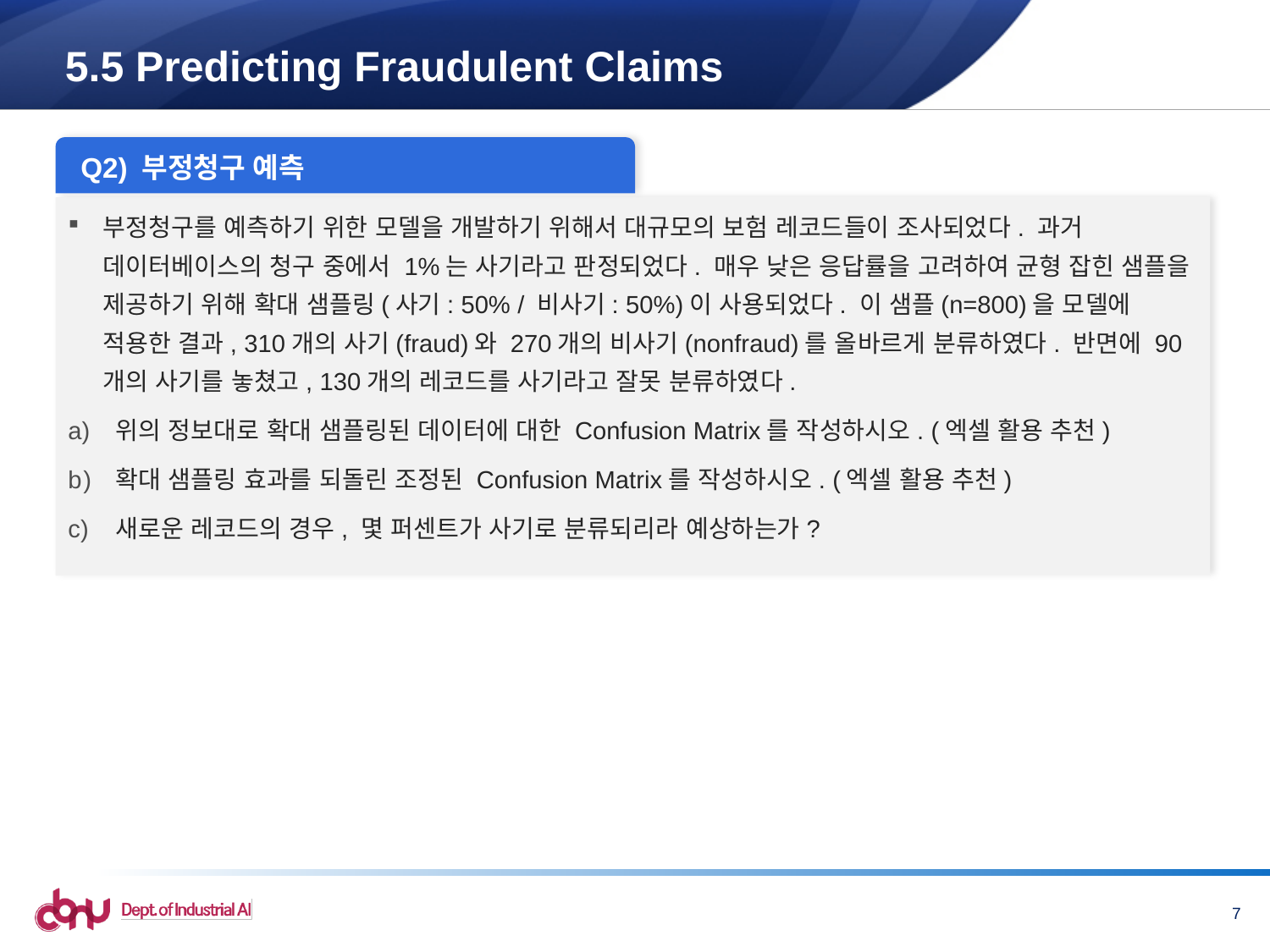

# 5.5 Predicting Fraudulent Claims
Q2) 부정청구 예측
부정청구를 예측하기 위한 모델을 개발하기 위해서 대규모의 보험 레코드들이 조사되었다. 과거 데이터베이스의 청구 중에서 1%는 사기라고 판정되었다. 매우 낮은 응답률을 고려하여 균형 잡힌 샘플을 제공하기 위해 확대 샘플링(사기: 50% / 비사기: 50%)이 사용되었다. 이 샘플(n=800)을 모델에 적용한 결과, 310개의 사기(fraud)와 270개의 비사기(nonfraud)를 올바르게 분류하였다. 반면에 90개의 사기를 놓쳤고, 130개의 레코드를 사기라고 잘못 분류하였다.
위의 정보대로 확대 샘플링된 데이터에 대한 Confusion Matrix를 작성하시오. (엑셀 활용 추천)
확대 샘플링 효과를 되돌린 조정된 Confusion Matrix를 작성하시오. (엑셀 활용 추천)
새로운 레코드의 경우, 몇 퍼센트가 사기로 분류되리라 예상하는가?